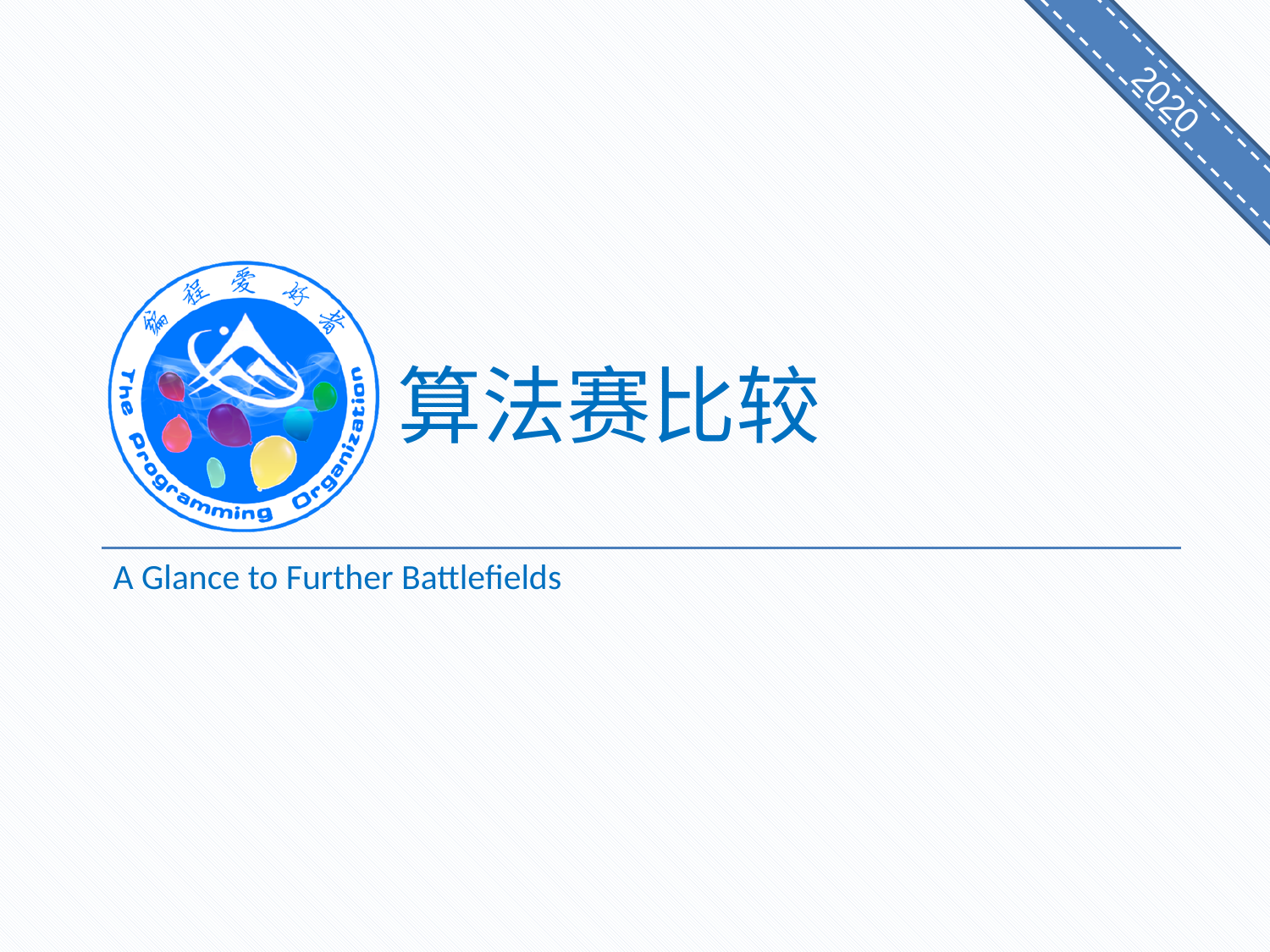

# 算法赛比较
A Glance to Further Battlefields